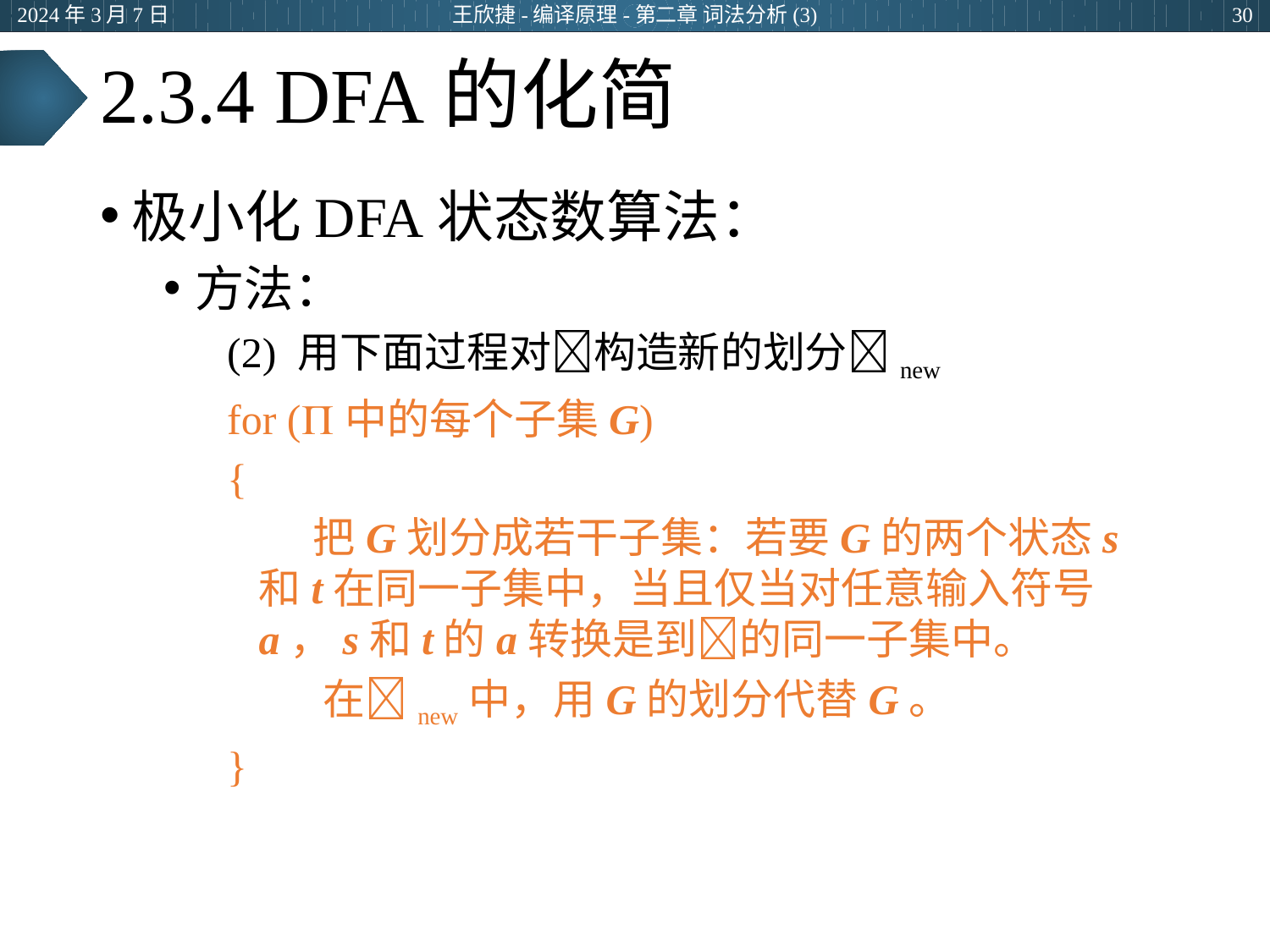

2024年3月7日
王欣捷-编译原理-第二章 词法分析(3)
30
# 2.3.4 DFA的化简
极小化DFA状态数算法：
方法：
(2) 用下面过程对Π构造新的划分Πnew
for (Π中的每个子集G)
{
        把G划分成若干子集：若要G的两个状态s和t在同一子集中，当且仅当对任意输入符号a，s和t的a转换是到Π的同一子集中。
         在Πnew中，用G的划分代替G。
}